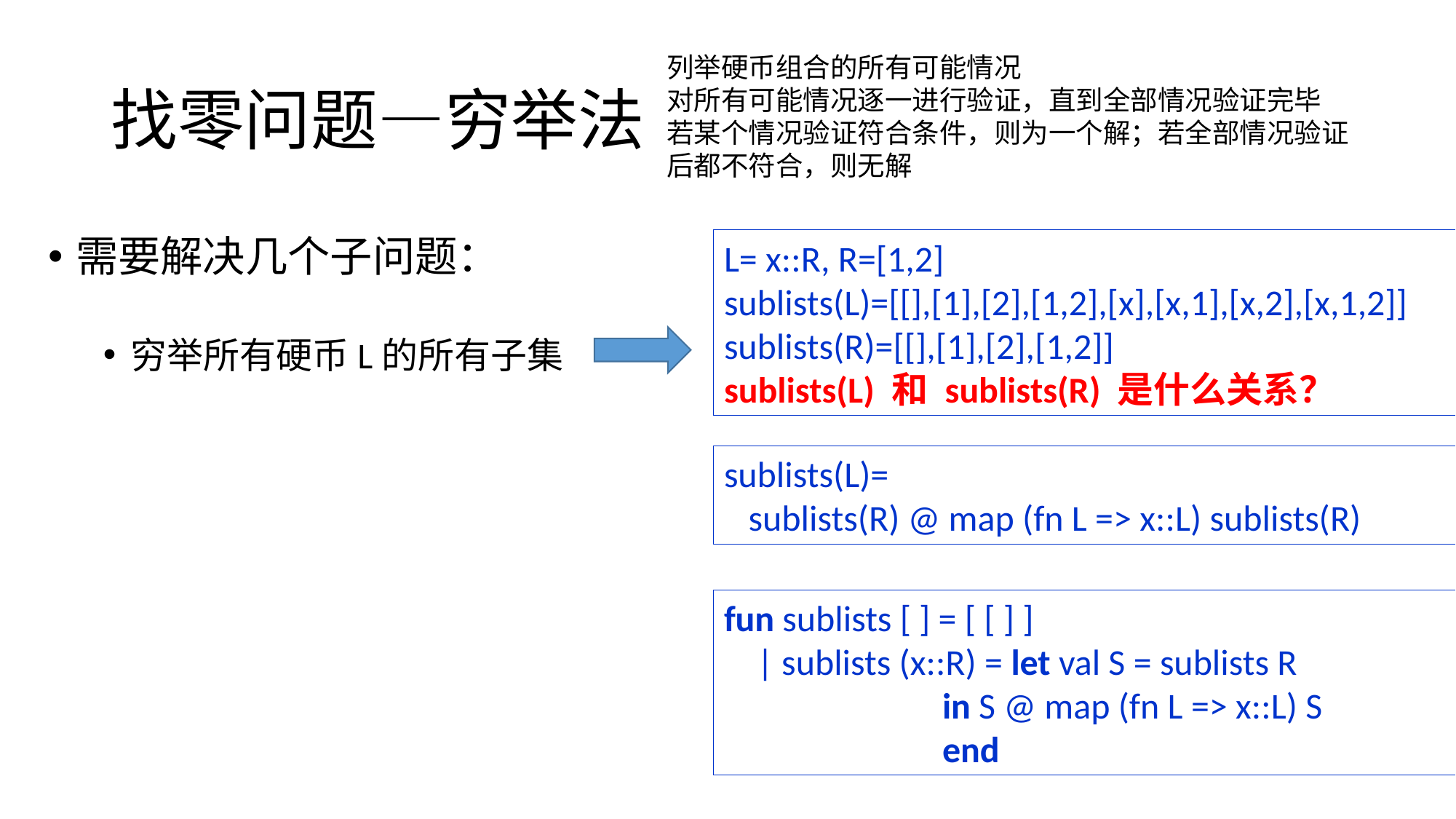

# 找零问题—穷举法
列举硬币组合的所有可能情况
对所有可能情况逐一进行验证，直到全部情况验证完毕
若某个情况验证符合条件，则为一个解；若全部情况验证后都不符合，则无解
需要解决几个子问题：
穷举所有硬币L的所有子集

L= x::R, R=[1,2]
sublists(L)=[[],[1],[2],[1,2],[x],[x,1],[x,2],[x,1,2]]
sublists(R)=[[],[1],[2],[1,2]]
sublists(L) 和 sublists(R) 是什么关系？

sublists(L)=
   sublists(R) @ map (fn L => x::L) sublists(R)
fun sublists [ ] = [ [ ] ]
    | sublists (x::R) = let val S = sublists R
                	in S @ map (fn L => x::L) S
              	end